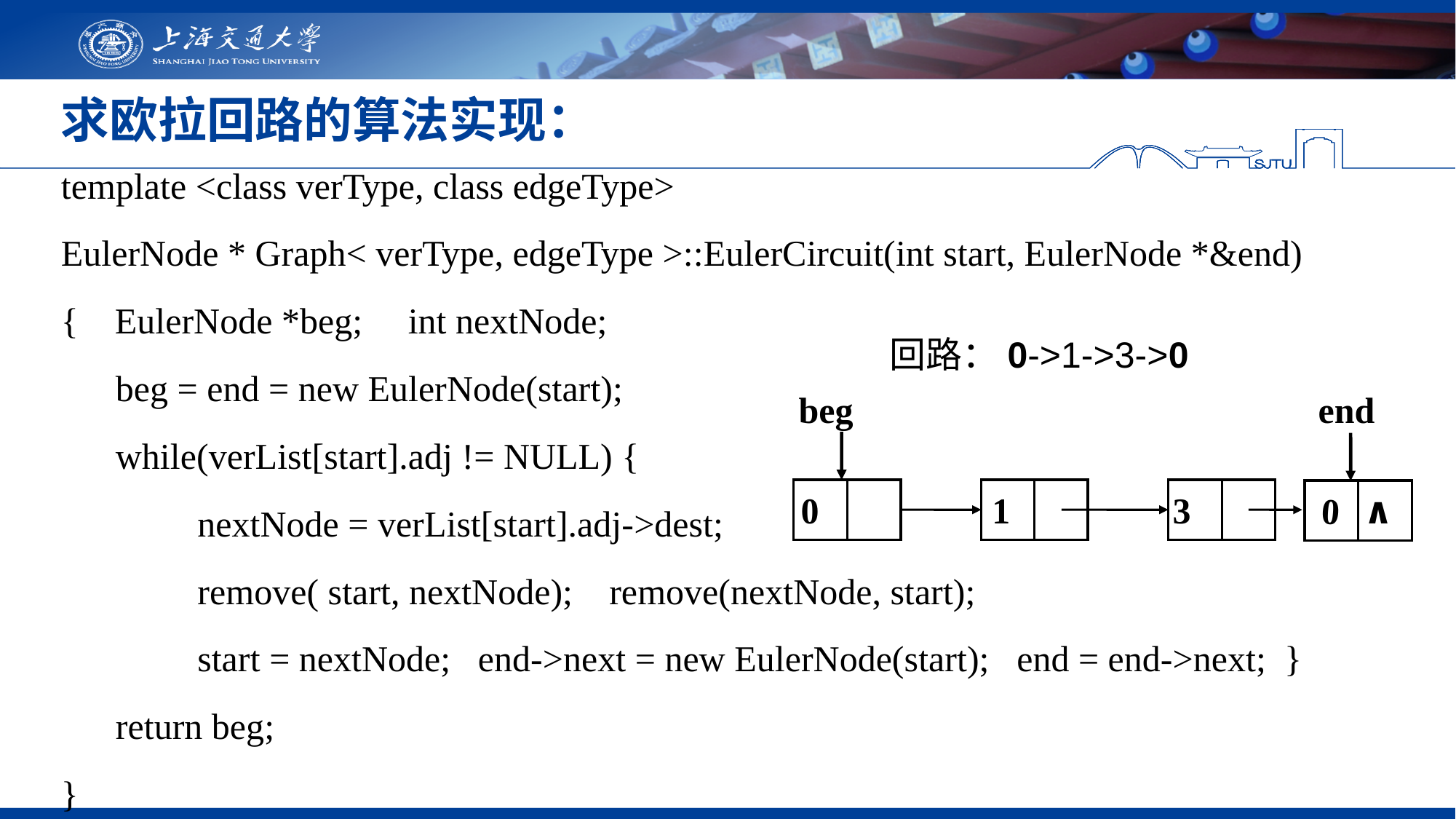

# 求欧拉回路的算法实现：
template <class verType, class edgeType>
EulerNode * Graph< verType, edgeType >::EulerCircuit(int start, EulerNode *&end)
{    EulerNode *beg;     int nextNode;
      beg = end = new EulerNode(start);
      while(verList[start].adj != NULL) {
               nextNode = verList[start].adj->dest;
               remove( start, nextNode);    remove(nextNode, start);
               start = nextNode;   end->next = new EulerNode(start);   end = end->next;  }
      return beg;
}
回路：0->1->3->0
end

beg

∧
0
1
3
0